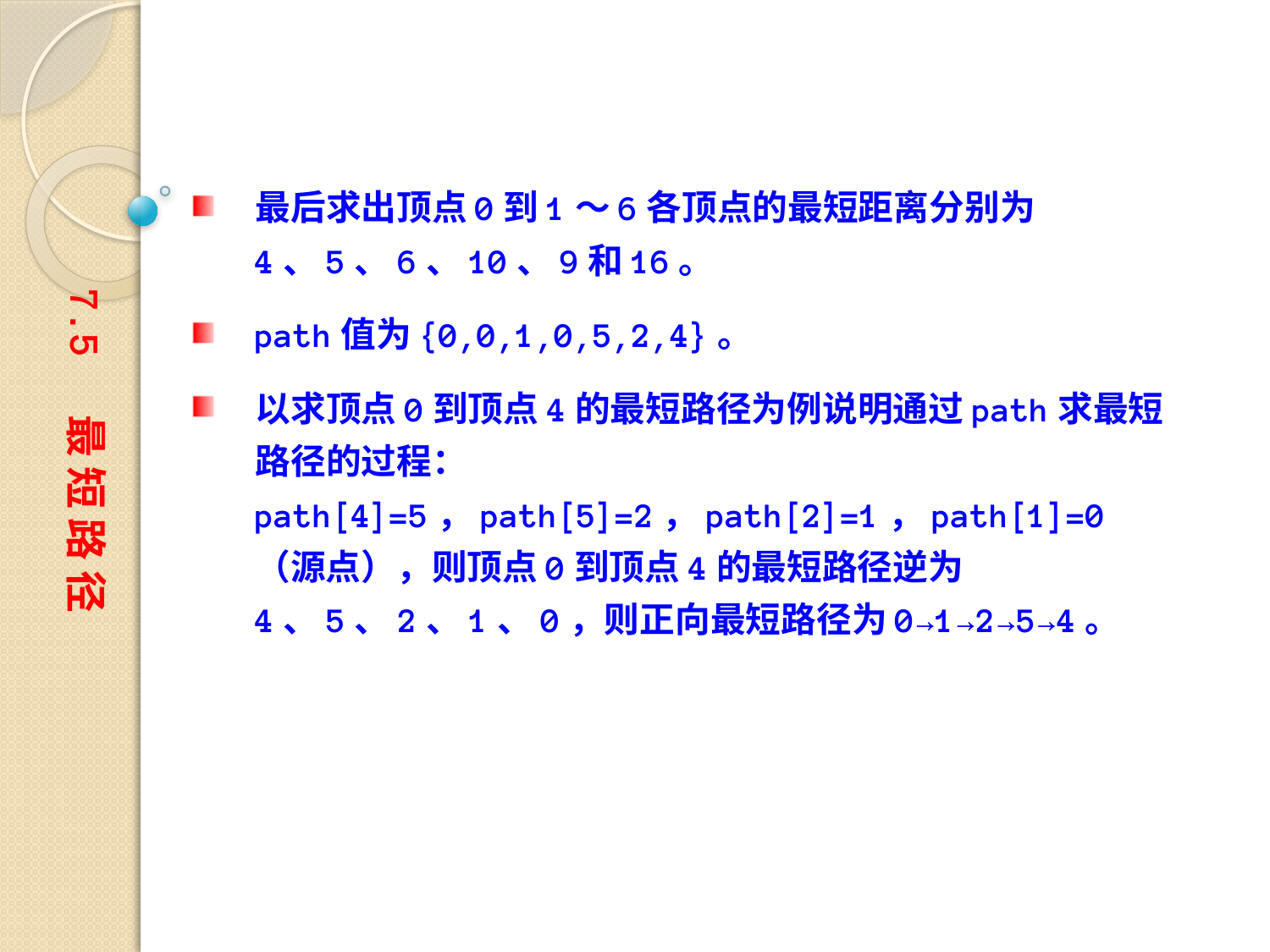

最后求出顶点0到1～6各顶点的最短距离分别为4、5、6、10、9和16。
path值为{0,0,1,0,5,2,4}。
以求顶点0到顶点4的最短路径为例说明通过path求最短路径的过程：path[4]=5，path[5]=2，path[2]=1，path[1]=0（源点），则顶点0到顶点4的最短路径逆为4、5、2、1、0，则正向最短路径为0→1→2→5→4。
7.5  最 短 路 径